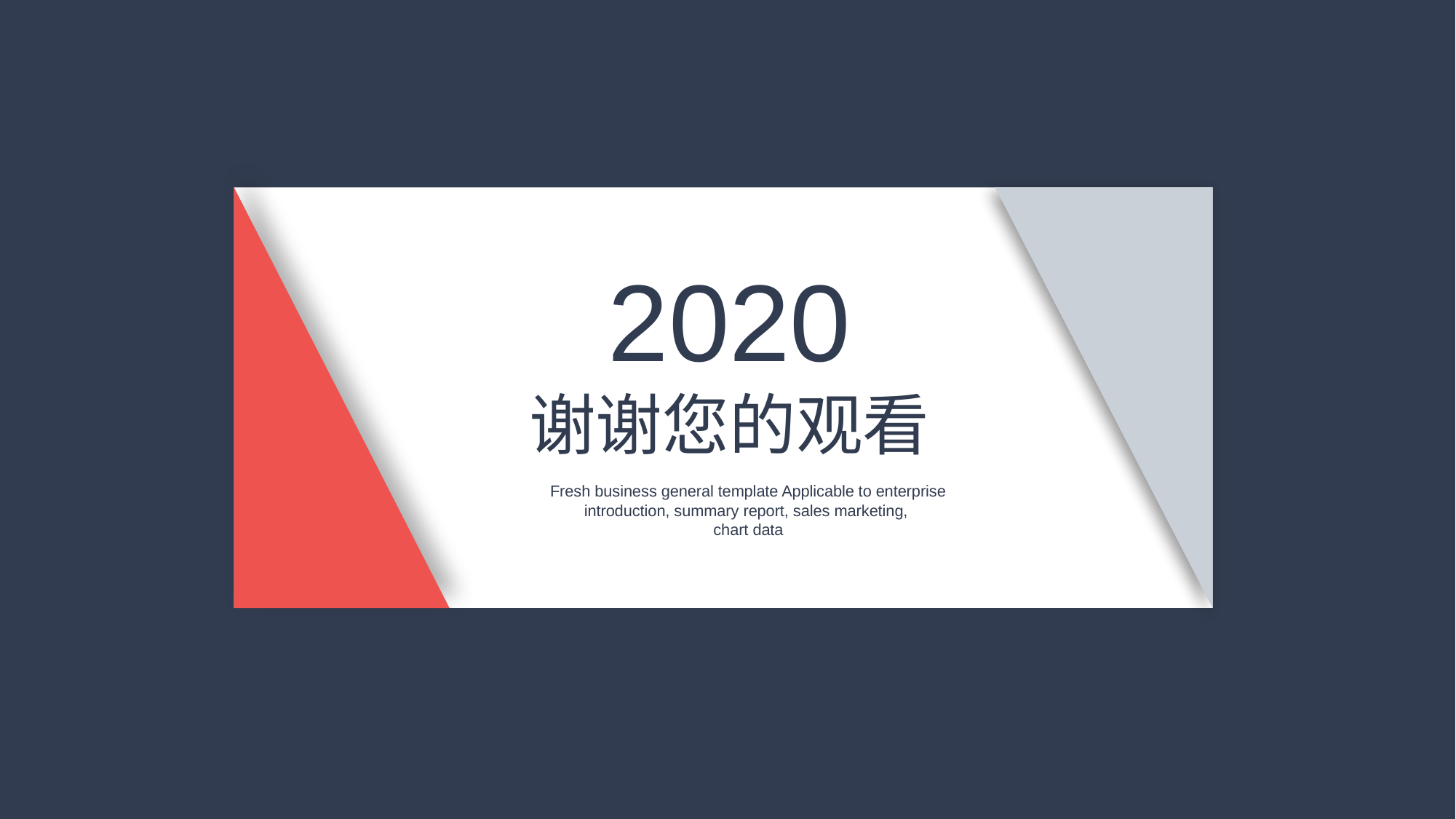

2020
谢谢您的观看

Fresh business general template Applicable to enterprise introduction, summary report, sales marketing,
chart data